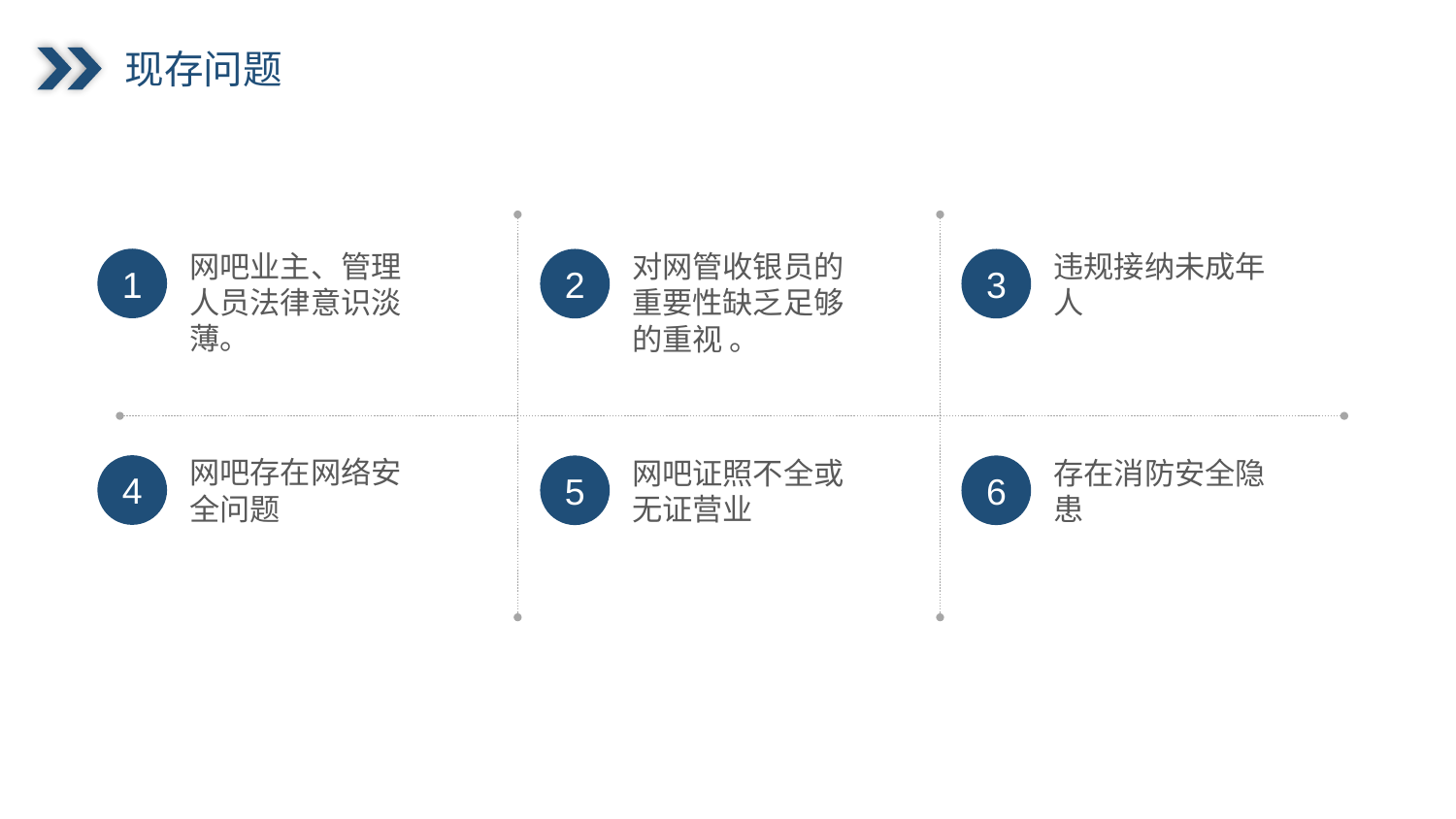

现存问题

网吧业主、管理人员法律意识淡薄。

对网管收银员的重要性缺乏足够的重视 。
违规接纳未成年人
1
2
3
网吧存在网络安全问题
网吧证照不全或无证营业
存在消防安全隐患
4
5
6